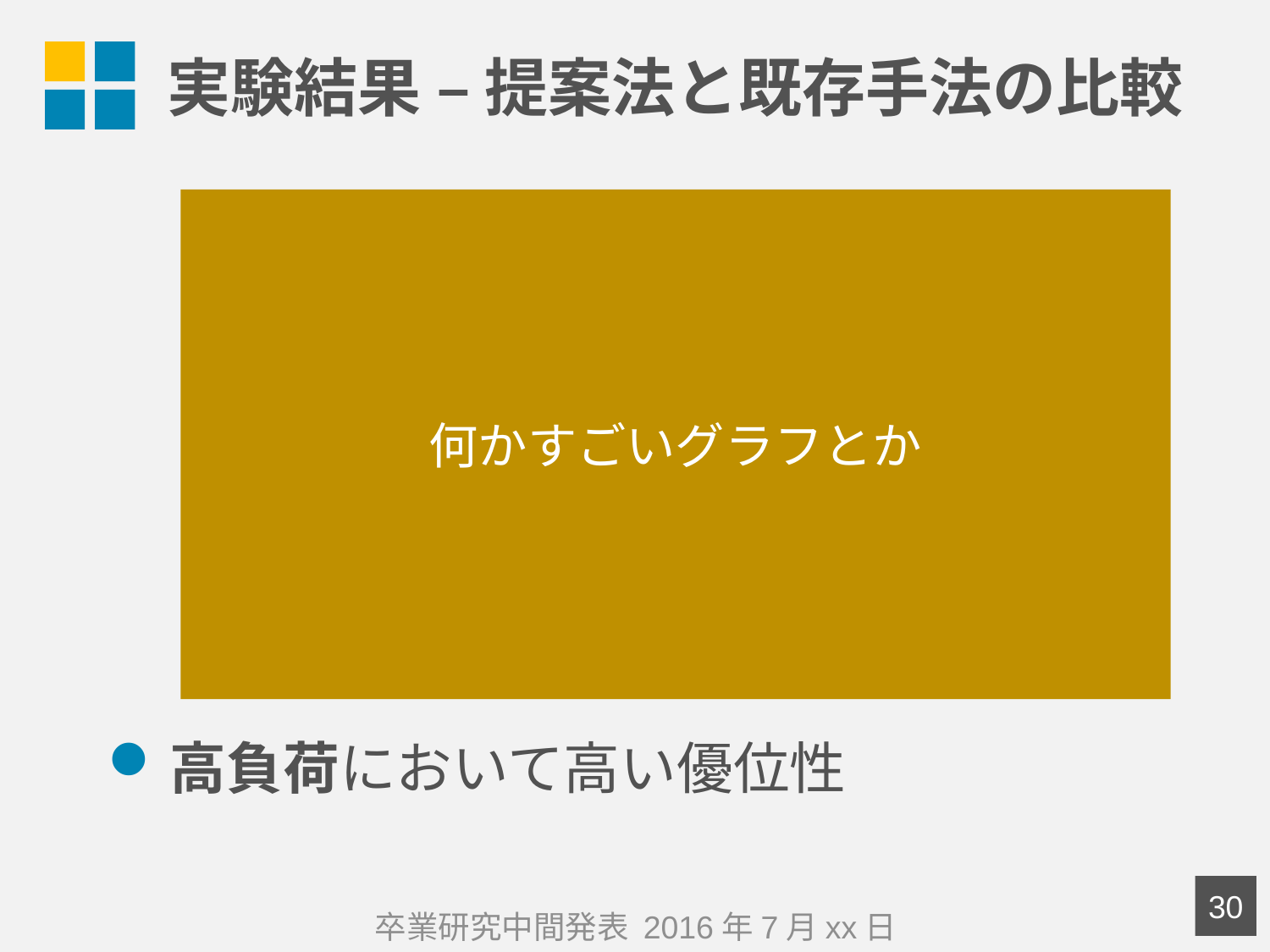

# 実験結果 – 提案法と既存手法の比較
何かすごいグラフとか
高負荷において高い優位性
30
卒業研究中間発表 2016年7月xx日